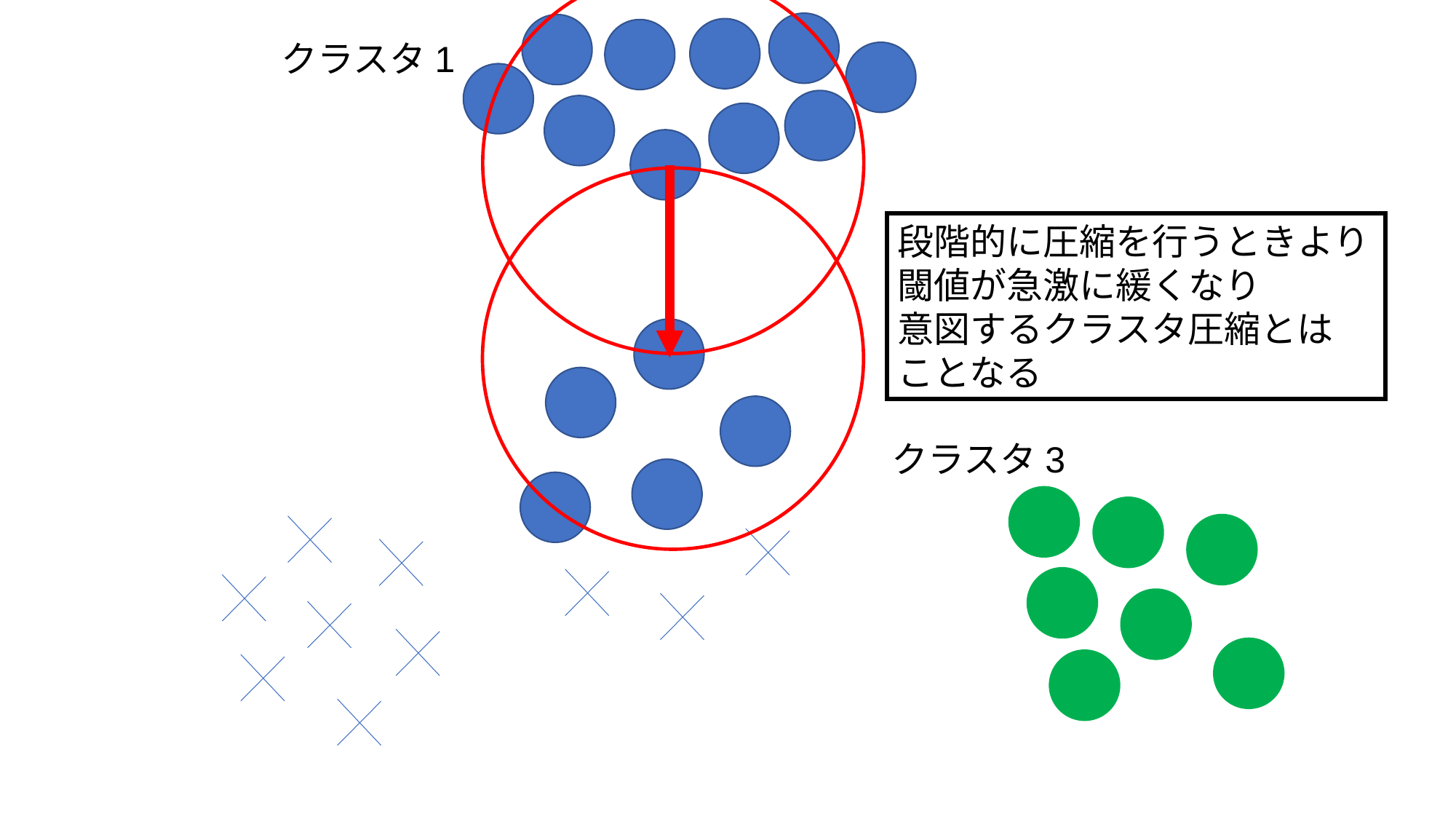

クラスタ1

段階的に圧縮を行うときより閾値が急激に緩くなり
意図するクラスタ圧縮とは
ことなる

クラスタ3